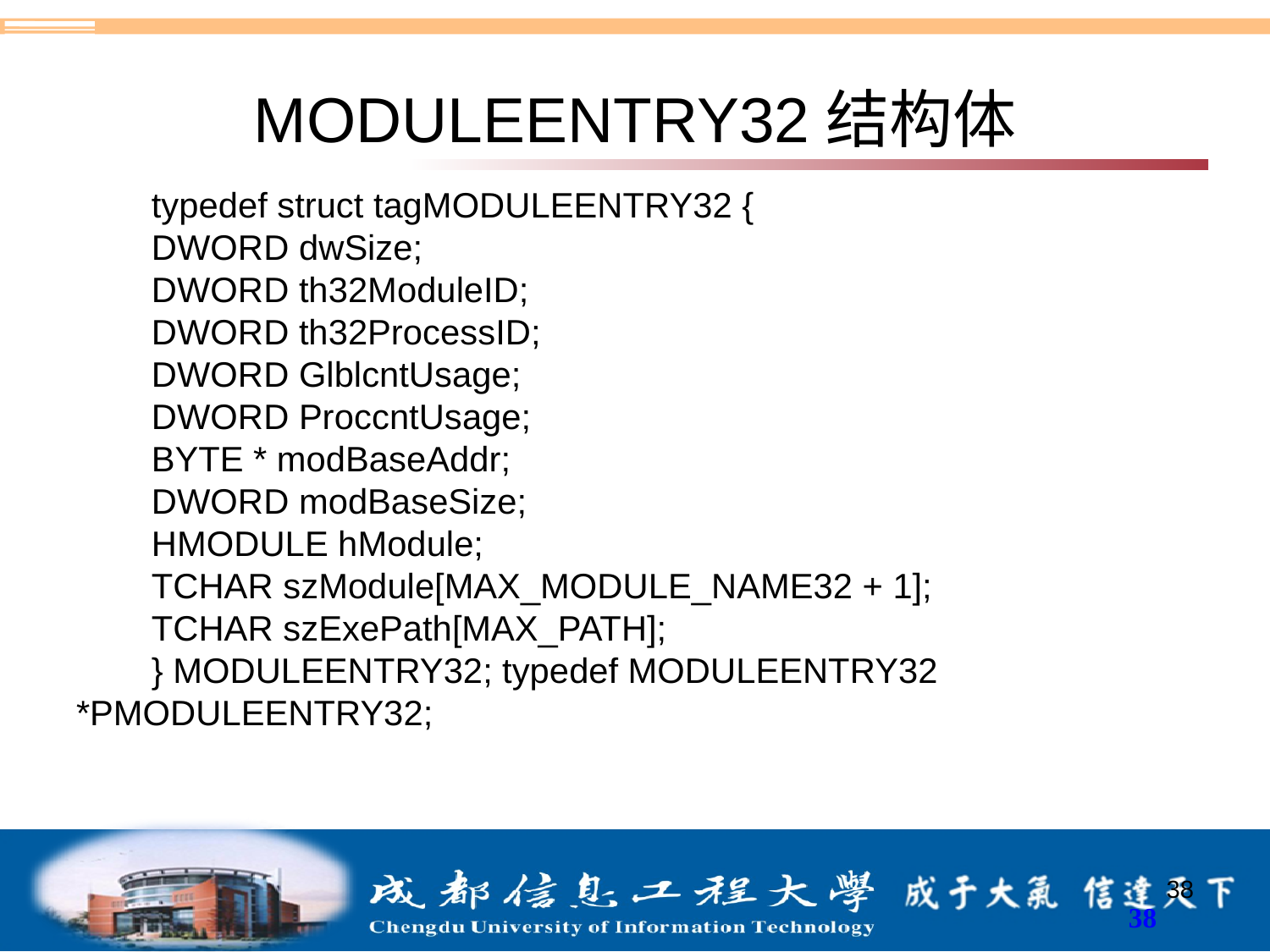

# MODULEENTRY32结构体
typedef struct tagMODULEENTRY32 {
DWORD dwSize;
DWORD th32ModuleID;
DWORD th32ProcessID;
DWORD GlblcntUsage;
DWORD ProccntUsage;
BYTE * modBaseAddr;
DWORD modBaseSize;
HMODULE hModule;
TCHAR szModule[MAX_MODULE_NAME32 + 1];
TCHAR szExePath[MAX_PATH];
} MODULEENTRY32; typedef MODULEENTRY32 *PMODULEENTRY32;